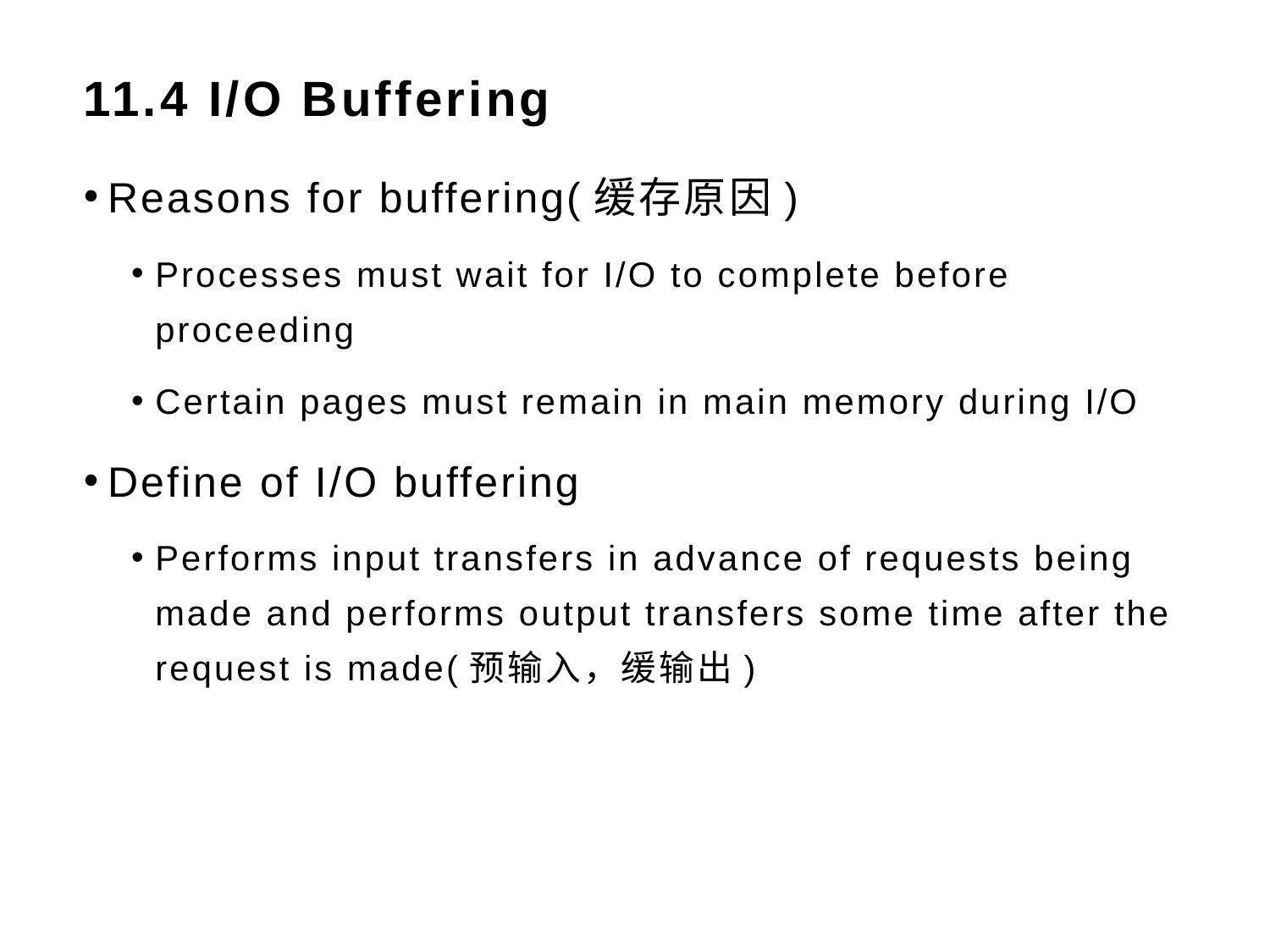

# 11.4 I/O Buffering
Reasons for buffering(缓存原因)
Processes must wait for I/O to complete before proceeding
Certain pages must remain in main memory during I/O
Define of I/O buffering
Performs input transfers in advance of requests being made and performs output transfers some time after the request is made(预输入，缓输出)